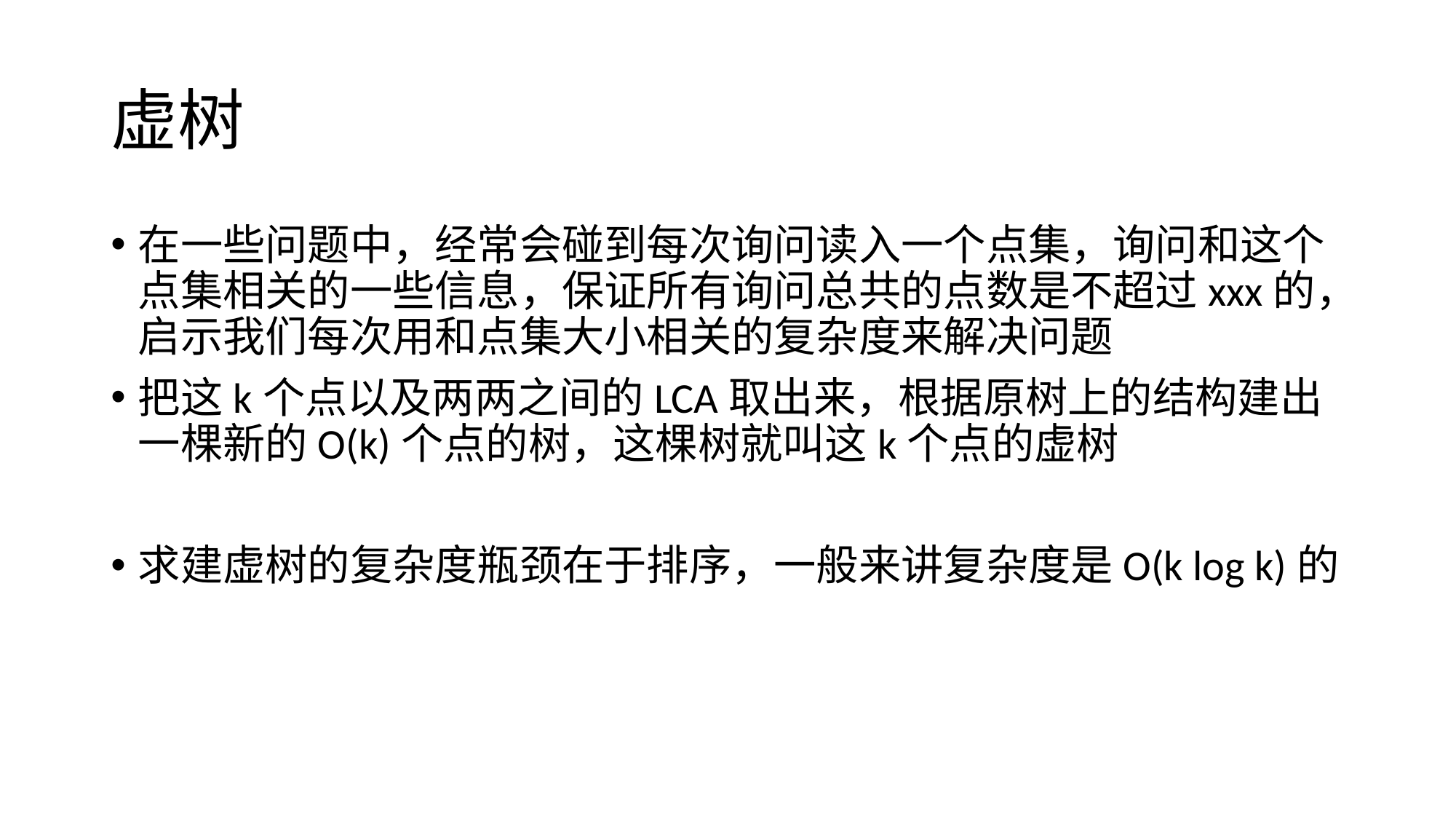

# 虚树
在一些问题中，经常会碰到每次询问读入一个点集，询问和这个点集相关的一些信息，保证所有询问总共的点数是不超过xxx的，启示我们每次用和点集大小相关的复杂度来解决问题
把这k个点以及两两之间的LCA取出来，根据原树上的结构建出一棵新的O(k)个点的树，这棵树就叫这k个点的虚树

求建虚树的复杂度瓶颈在于排序，一般来讲复杂度是O(k log k)的